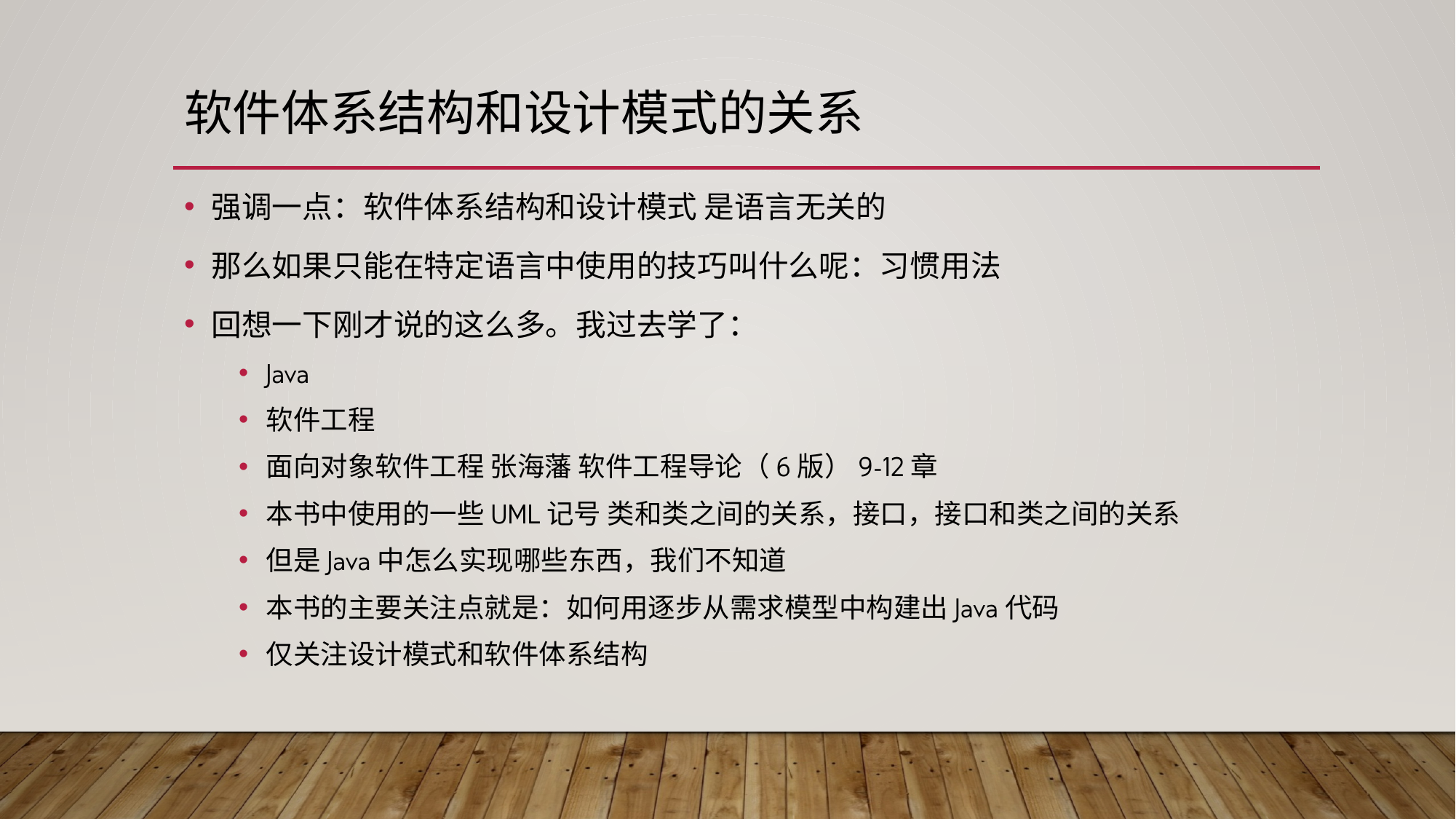

# 软件体系结构和设计模式的关系
强调一点：软件体系结构和设计模式 是语言无关的
那么如果只能在特定语言中使用的技巧叫什么呢：习惯用法
回想一下刚才说的这么多。我过去学了：
Java
软件工程
面向对象软件工程 张海藩 软件工程导论（6版）9-12章
本书中使用的一些UML记号 类和类之间的关系，接口，接口和类之间的关系
但是Java中怎么实现哪些东西，我们不知道
本书的主要关注点就是：如何用逐步从需求模型中构建出Java代码
仅关注设计模式和软件体系结构